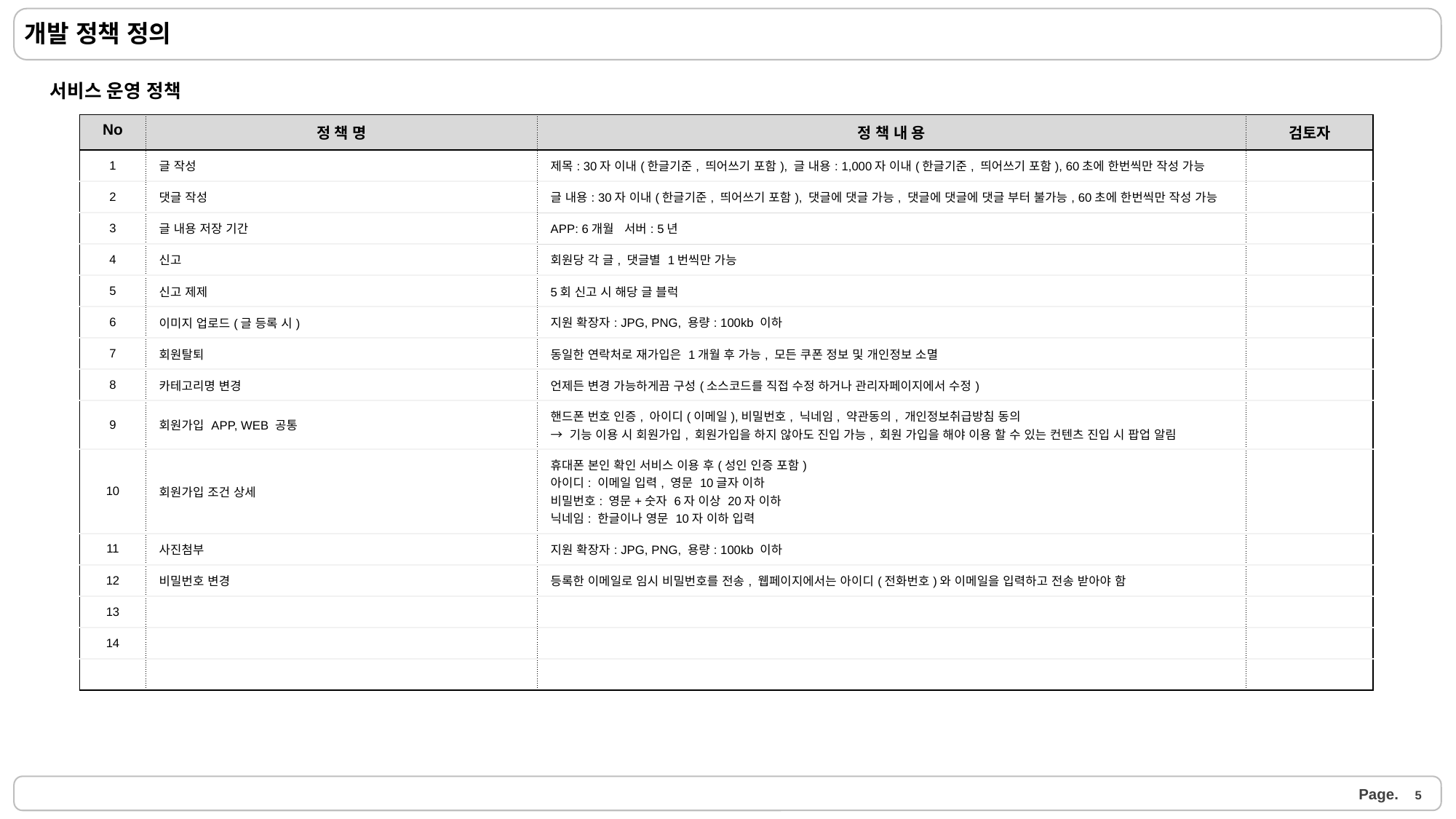

개발 정책 정의
서비스 운영 정책
| No | 정 책 명 | 정 책 내 용 | 검토자 |
| --- | --- | --- | --- |
| 1 | 글 작성 | 제목: 30자 이내(한글기준, 띄어쓰기 포함), 글 내용: 1,000자 이내(한글기준, 띄어쓰기 포함), 60초에 한번씩만 작성 가능 |  |
| 2 | 댓글 작성 | 글 내용: 30자 이내(한글기준, 띄어쓰기 포함), 댓글에 댓글 가능, 댓글에 댓글에 댓글 부터 불가능, 60초에 한번씩만 작성 가능 |  |
| 3 | 글 내용 저장 기간 | APP: 6개월 서버: 5년 |  |
| 4 | 신고 | 회원당 각 글, 댓글별 1번씩만 가능 |  |
| 5 | 신고 제제 | 5회 신고 시 해당 글 블럭 |  |
| 6 | 이미지 업로드(글 등록 시) | 지원 확장자: JPG, PNG, 용량: 100kb 이하 |  |
| 7 | 회원탈퇴 | 동일한 연락처로 재가입은 1개월 후 가능, 모든 쿠폰 정보 및 개인정보 소멸 |  |
| 8 | 카테고리명 변경 | 언제든 변경 가능하게끔 구성(소스코드를 직접 수정 하거나 관리자페이지에서 수정) |  |
| 9 | 회원가입 APP, WEB 공통 | 핸드폰 번호 인증, 아이디(이메일),비밀번호, 닉네임, 약관동의, 개인정보취급방침 동의 → 기능 이용 시 회원가입, 회원가입을 하지 않아도 진입 가능, 회원 가입을 해야 이용 할 수 있는 컨텐츠 진입 시 팝업 알림 |  |
| 10 | 회원가입 조건 상세 | 휴대폰 본인 확인 서비스 이용 후(성인 인증 포함) 아이디: 이메일 입력, 영문 10글자 이하 비밀번호: 영문+숫자 6자 이상 20자 이하 닉네임: 한글이나 영문 10자 이하 입력 |  |
| 11 | 사진첨부 | 지원 확장자: JPG, PNG, 용량: 100kb 이하 |  |
| 12 | 비밀번호 변경 | 등록한 이메일로 임시 비밀번호를 전송, 웹페이지에서는 아이디(전화번호)와 이메일을 입력하고 전송 받아야 함 |  |
| 13 |  |  |  |
| 14 |  |  |  |
|  |  |  |  |
5